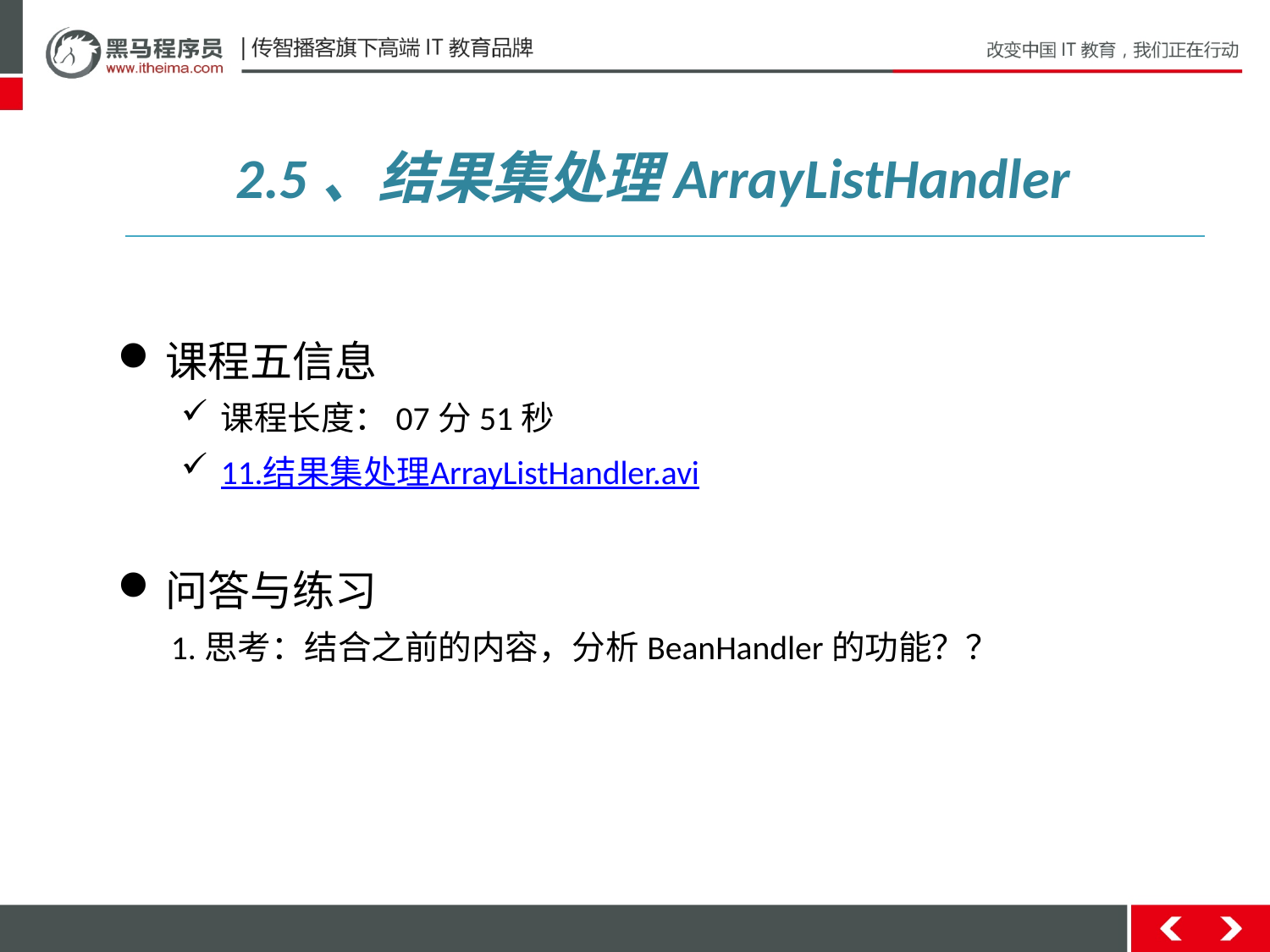

2.5、结果集处理ArrayListHandler

课程五信息
课程长度：07分51秒
11.结果集处理ArrayListHandler.avi

问答与练习
       1.思考：结合之前的内容，分析BeanHandler的功能？？